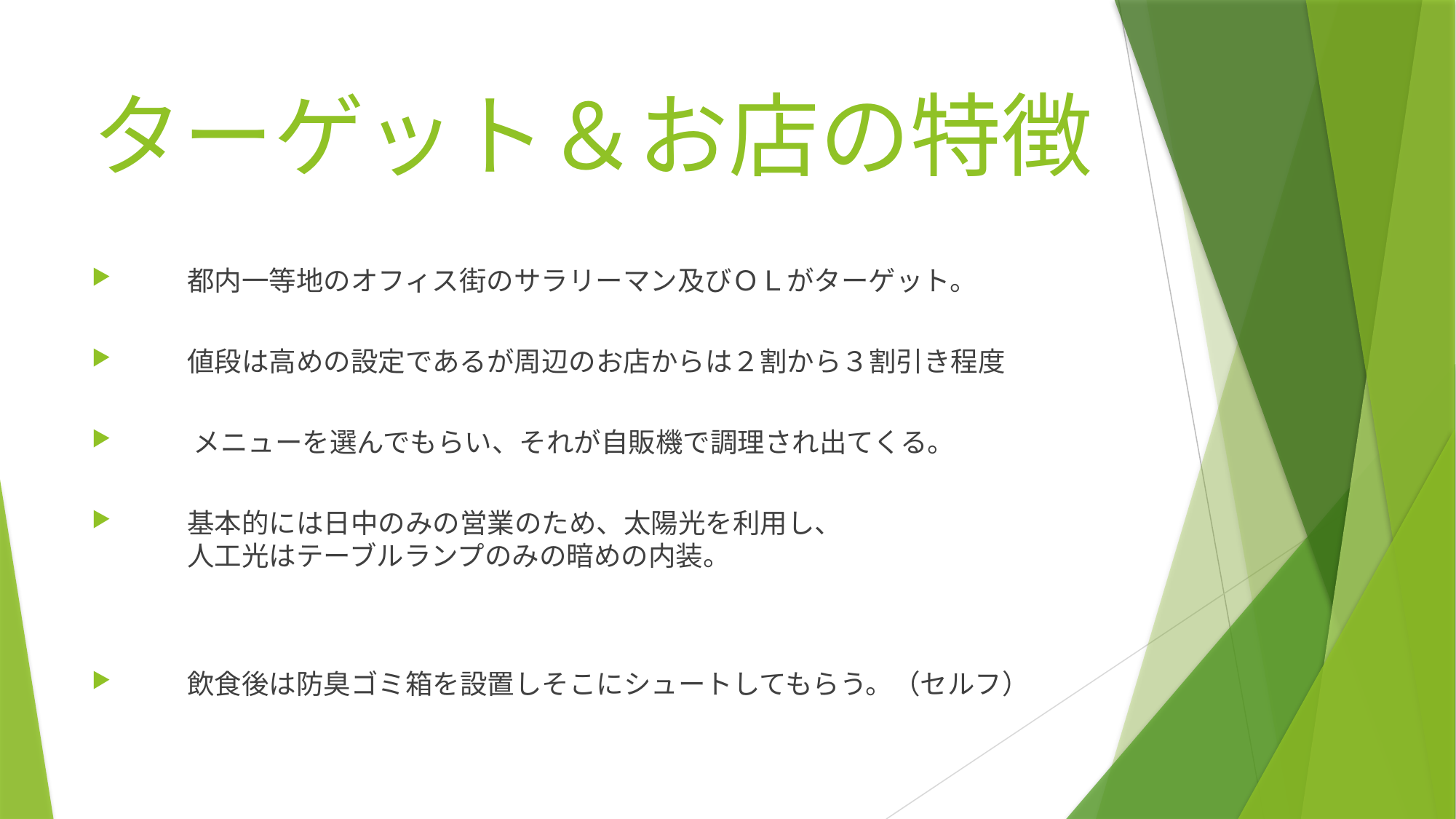

# ターゲット＆お店の特徴
　　都内一等地のオフィス街のサラリーマン及びＯＬがターゲット。
　　値段は高めの設定であるが周辺のお店からは２割から３割引き程度
　　 メニューを選んでもらい、それが自販機で調理され出てくる。
　　基本的には日中のみの営業のため、太陽光を利用し、
　　人工光はテーブルランプのみの暗めの内装。

　　飲食後は防臭ゴミ箱を設置しそこにシュートしてもらう。（セルフ）